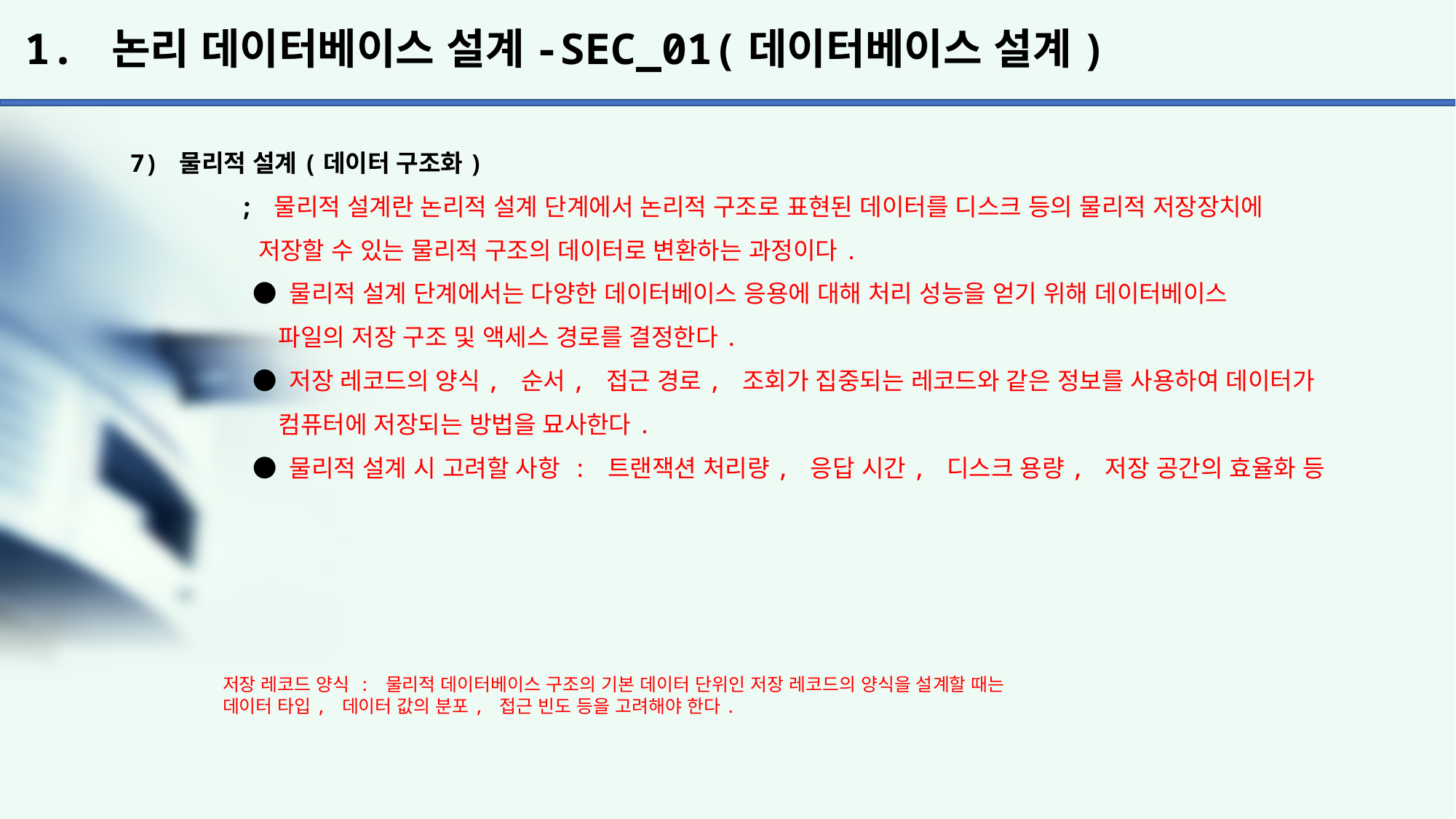

# 1. 논리 데이터베이스 설계-SEC_01(데이터베이스 설계)
7) 물리적 설계(데이터 구조화)
	; 물리적 설계란 논리적 설계 단계에서 논리적 구조로 표현된 데이터를 디스크 등의 물리적 저장장치에
	  저장할 수 있는 물리적 구조의 데이터로 변환하는 과정이다.
	  ● 물리적 설계 단계에서는 다양한 데이터베이스 응용에 대해 처리 성능을 얻기 위해 데이터베이스
	     파일의 저장 구조 및 액세스 경로를 결정한다.
	  ● 저장 레코드의 양식, 순서, 접근 경로, 조회가 집중되는 레코드와 같은 정보를 사용하여 데이터가
	     컴퓨터에 저장되는 방법을 묘사한다.
	  ● 물리적 설계 시 고려할 사항 : 트랜잭션 처리량, 응답 시간, 디스크 용량, 저장 공간의 효율화 등
저장 레코드 양식 : 물리적 데이터베이스 구조의 기본 데이터 단위인 저장 레코드의 양식을 설계할 때는
데이터 타입, 데이터 값의 분포, 접근 빈도 등을 고려해야 한다.